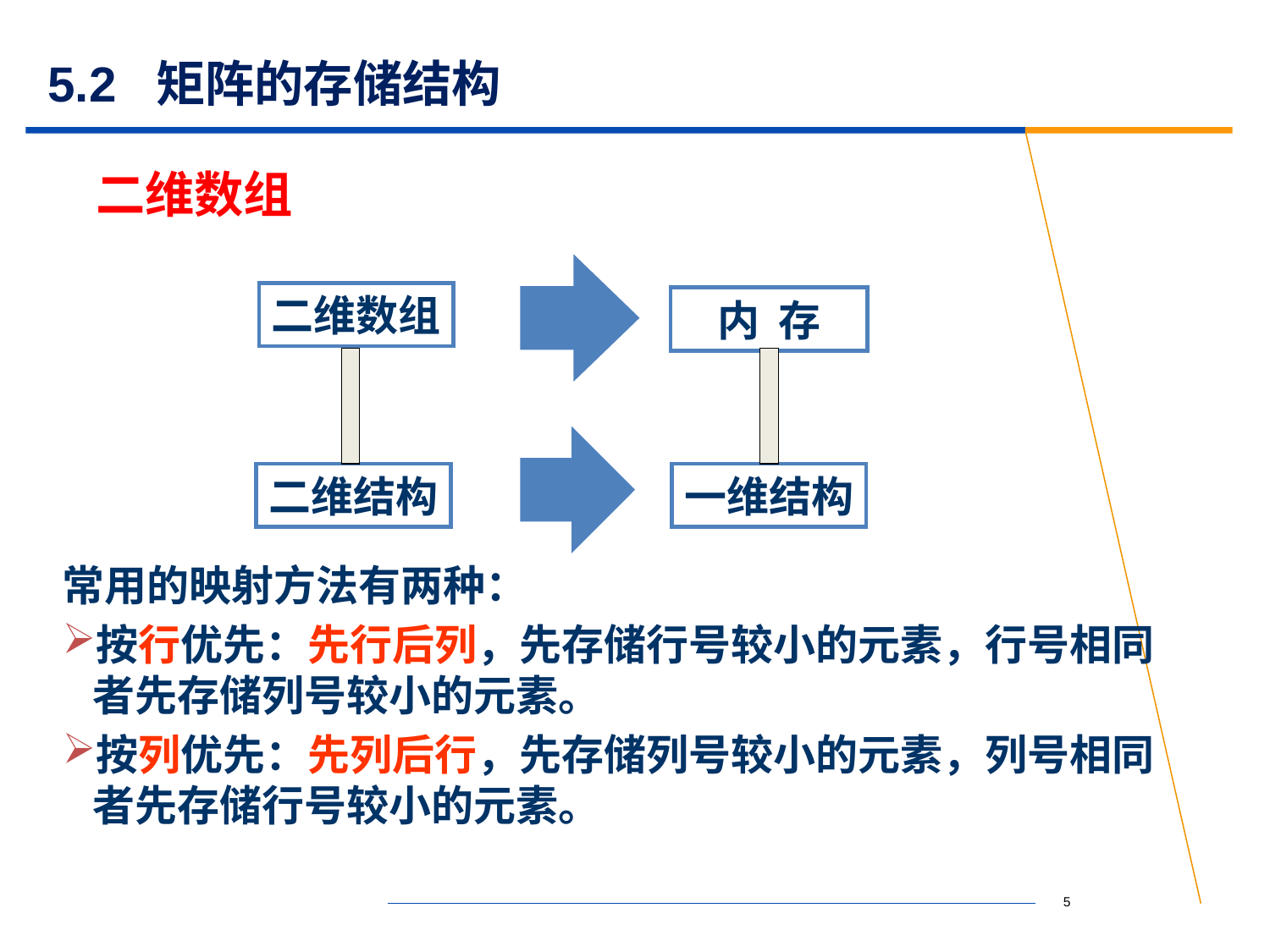

# 5.2  矩阵的存储结构
二维数组

二维数组
内  存

一维结构
二维结构
常用的映射方法有两种：
按行优先：先行后列，先存储行号较小的元素，行号相同者先存储列号较小的元素。
按列优先：先列后行，先存储列号较小的元素，列号相同者先存储行号较小的元素。